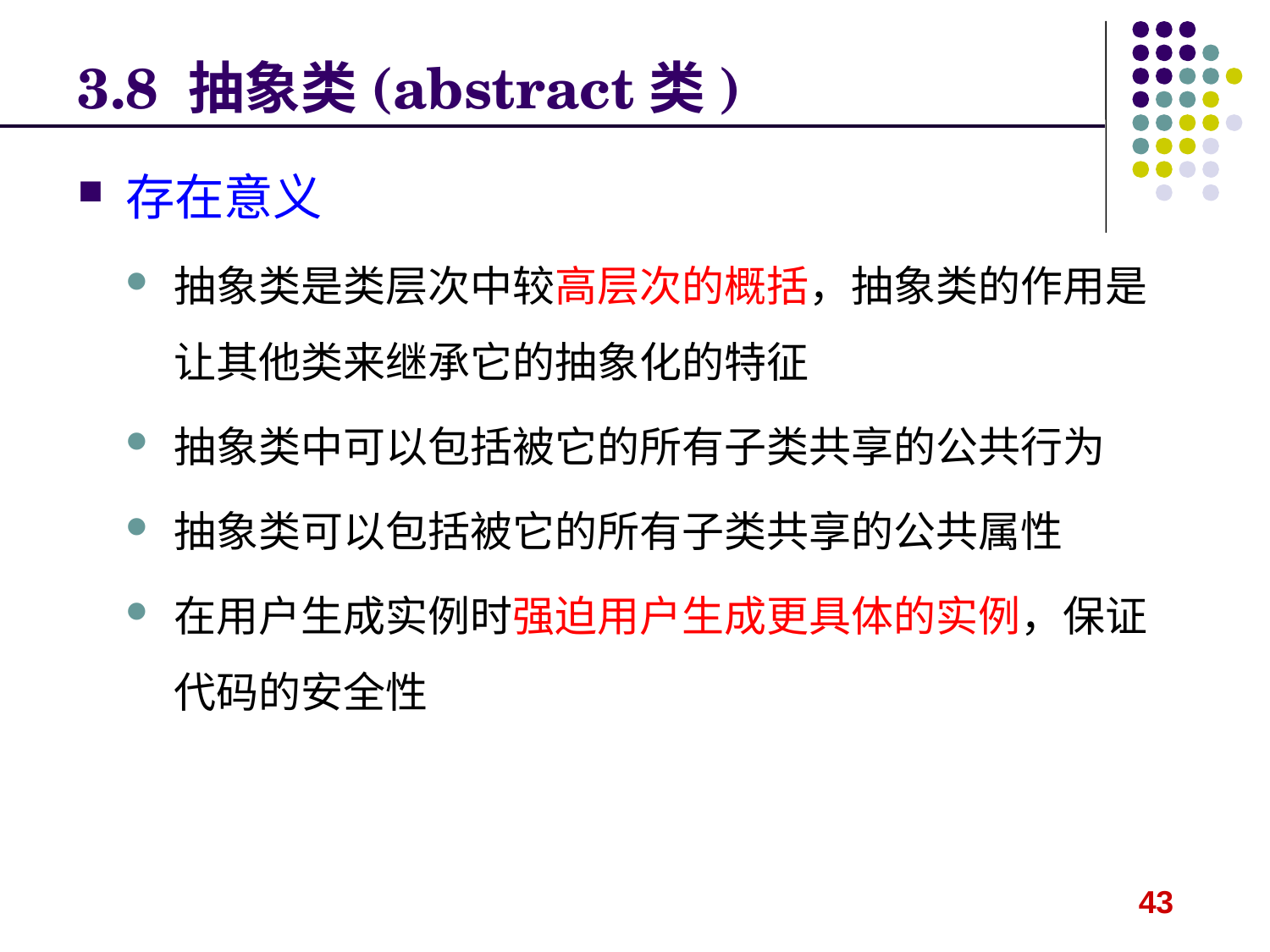

# 3.8 抽象类(abstract类)
存在意义
抽象类是类层次中较高层次的概括，抽象类的作用是让其他类来继承它的抽象化的特征
抽象类中可以包括被它的所有子类共享的公共行为
抽象类可以包括被它的所有子类共享的公共属性
在用户生成实例时强迫用户生成更具体的实例，保证代码的安全性